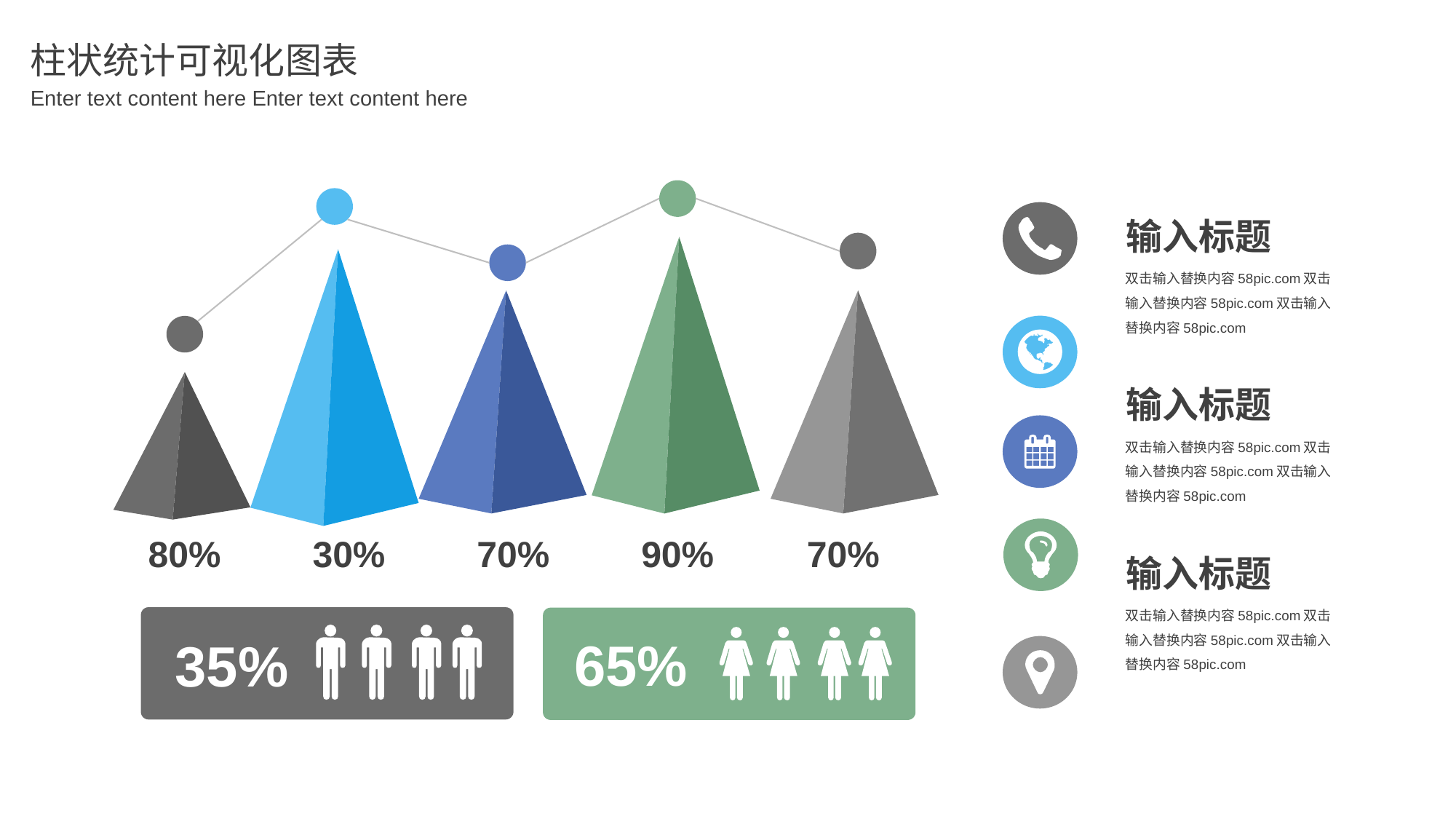

柱状统计可视化图表
Enter text content here Enter text content here

输入标题
双击输入替换内容58pic.com双击输入替换内容58pic.com双击输入替换内容58pic.com

输入标题
双击输入替换内容58pic.com双击输入替换内容58pic.com双击输入替换内容58pic.com

80%
30%
70%
90%
70%
输入标题
双击输入替换内容58pic.com双击输入替换内容58pic.com双击输入替换内容58pic.com

65%
35%